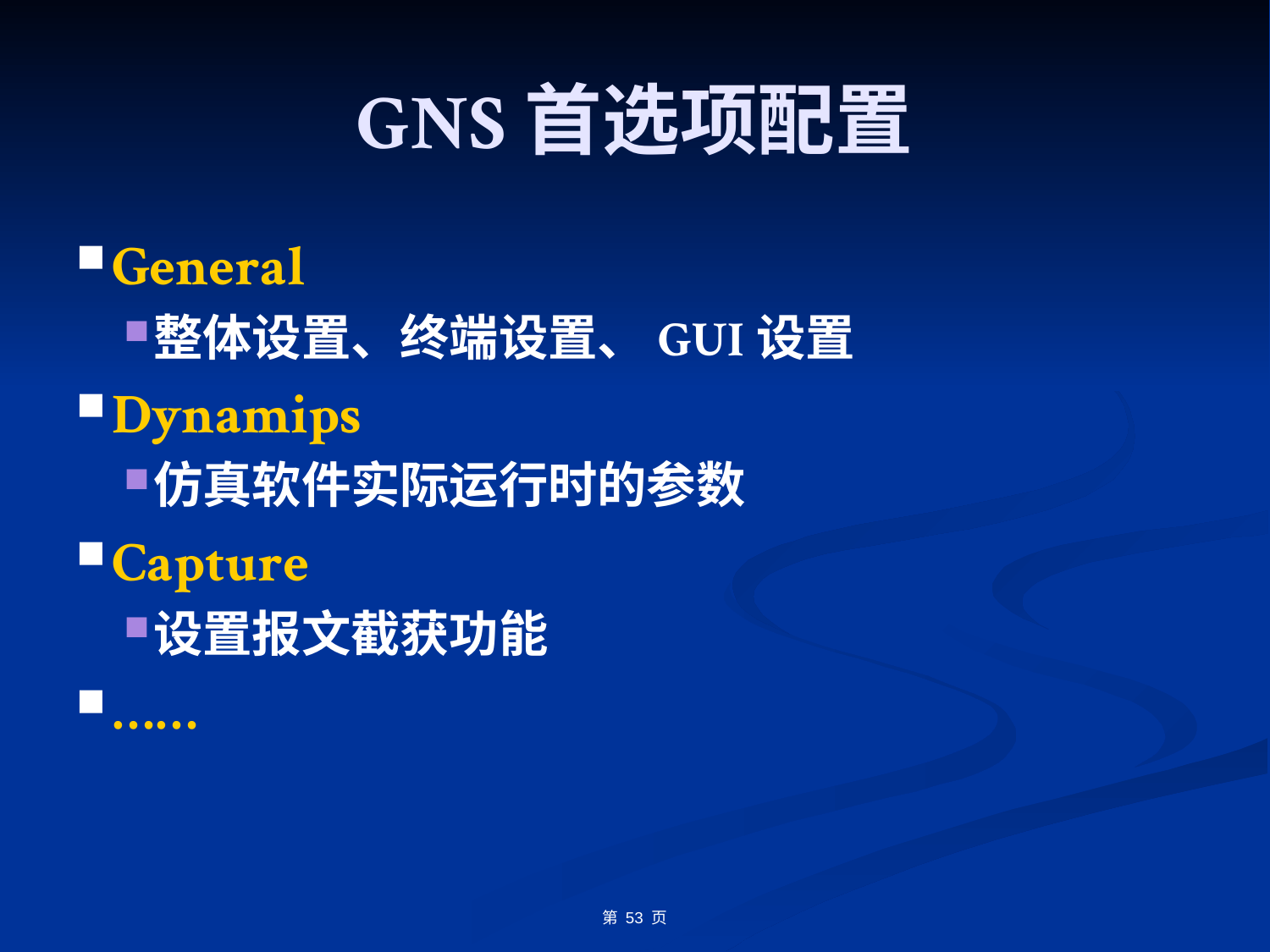

# GNS首选项配置
General
整体设置、终端设置、GUI设置
Dynamips
仿真软件实际运行时的参数
Capture
设置报文截获功能
……

第 53 页